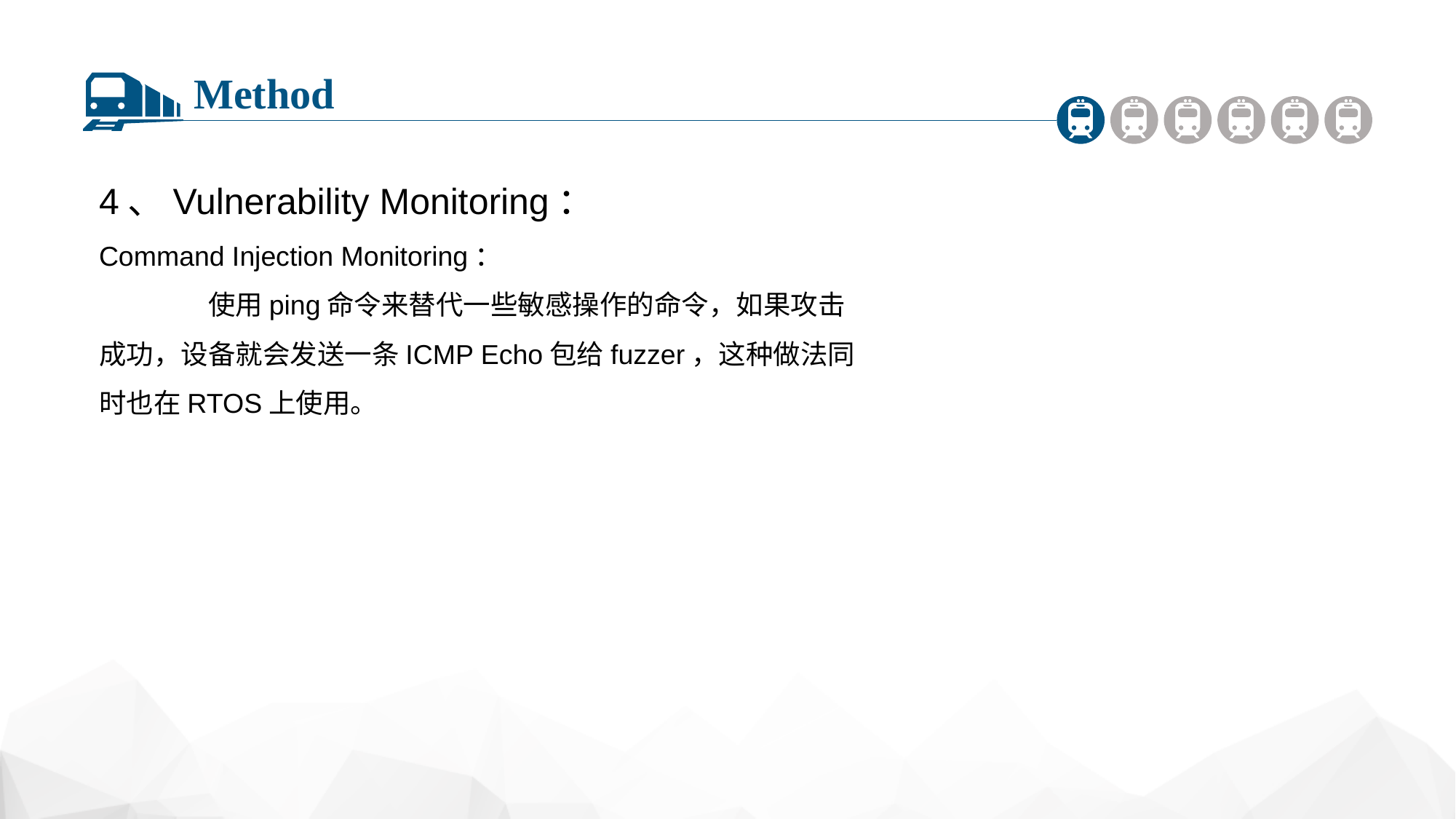

Method
4、Vulnerability Monitoring：
Command Injection Monitoring：
	使用ping命令来替代一些敏感操作的命令，如果攻击成功，设备就会发送一条ICMP Echo包给fuzzer，这种做法同时也在RTOS上使用。